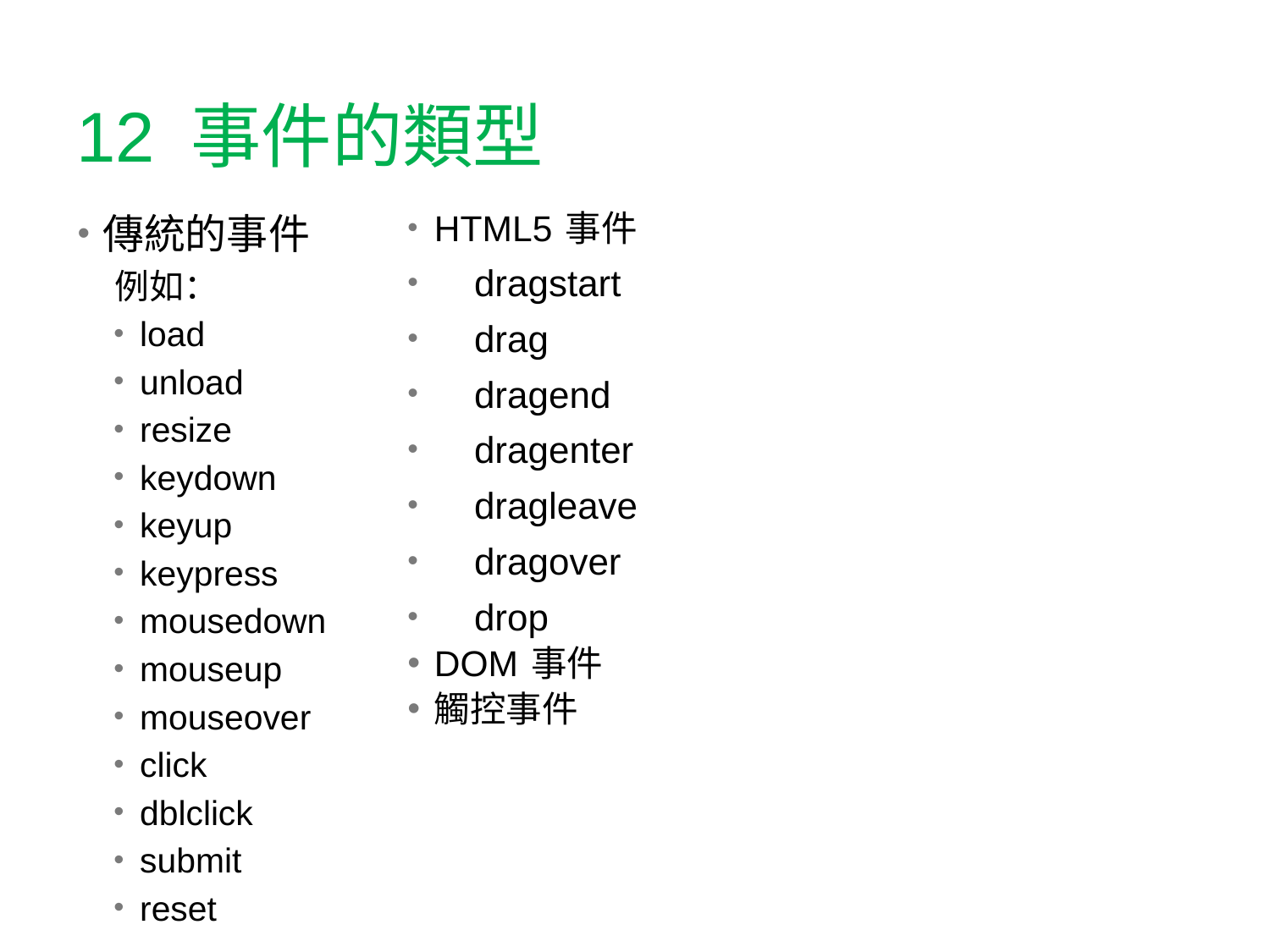

34
# 12 事件的類型
HTML5 事件
dragstart
drag
dragend
dragenter
dragleave
dragover
drop
DOM 事件
觸控事件
傳統的事件
例如：
load
unload
resize
keydown
keyup
keypress
mousedown
mouseup
mouseover
click
dblclick
submit
reset